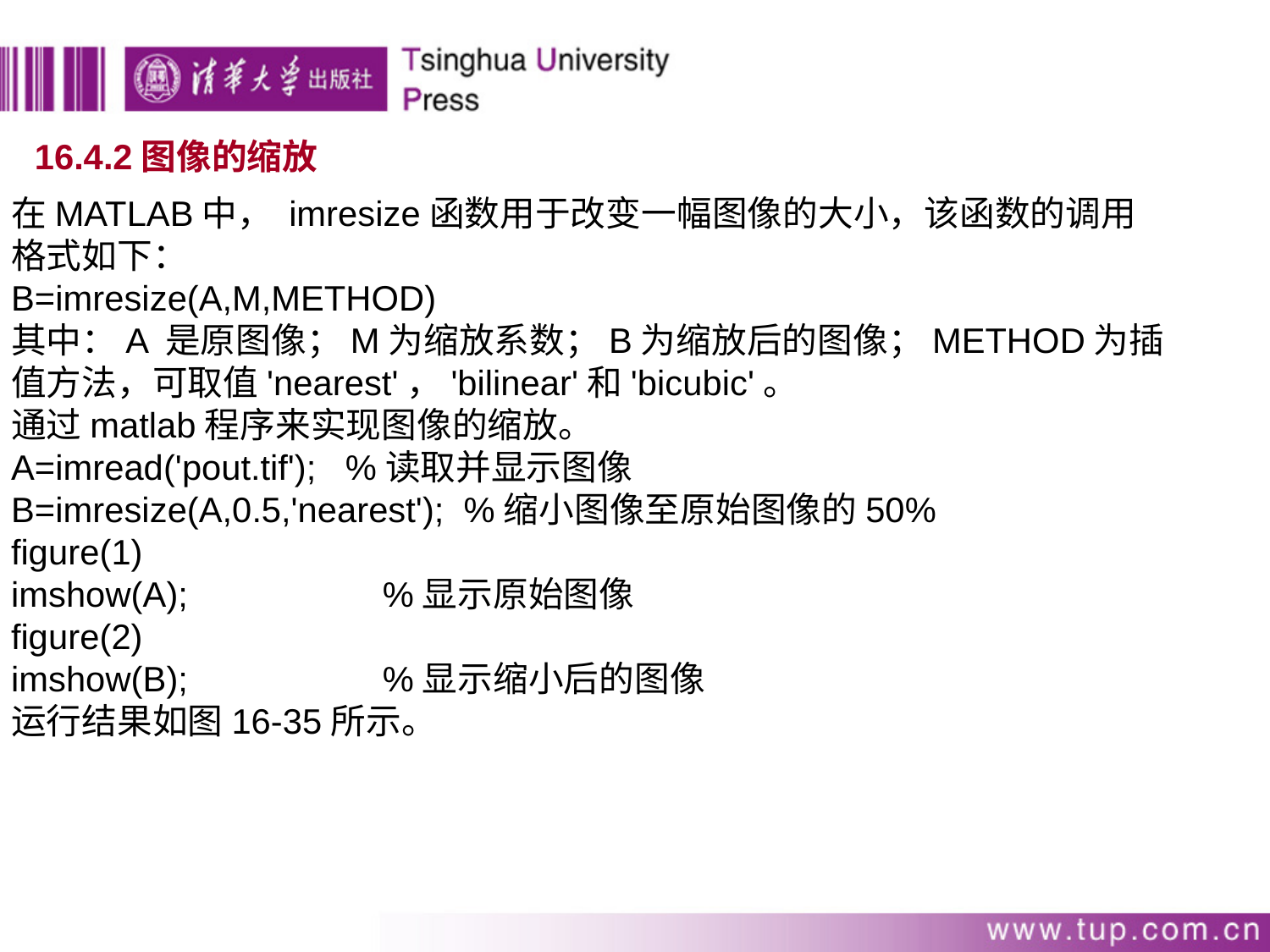

16.4.2图像的缩放
在MATLAB中， imresize函数用于改变一幅图像的大小，该函数的调用格式如下：
B=imresize(A,M,METHOD)
其中：A 是原图像；M为缩放系数；B为缩放后的图像；METHOD为插值方法，可取值'nearest'，'bilinear'和'bicubic'。
通过matlab程序来实现图像的缩放。
A=imread('pout.tif');   %读取并显示图像
B=imresize(A,0.5,'nearest');  %缩小图像至原始图像的50%
figure(1)
imshow(A);                    %显示原始图像
figure(2)
imshow(B);                    %显示缩小后的图像
运行结果如图16-35所示。